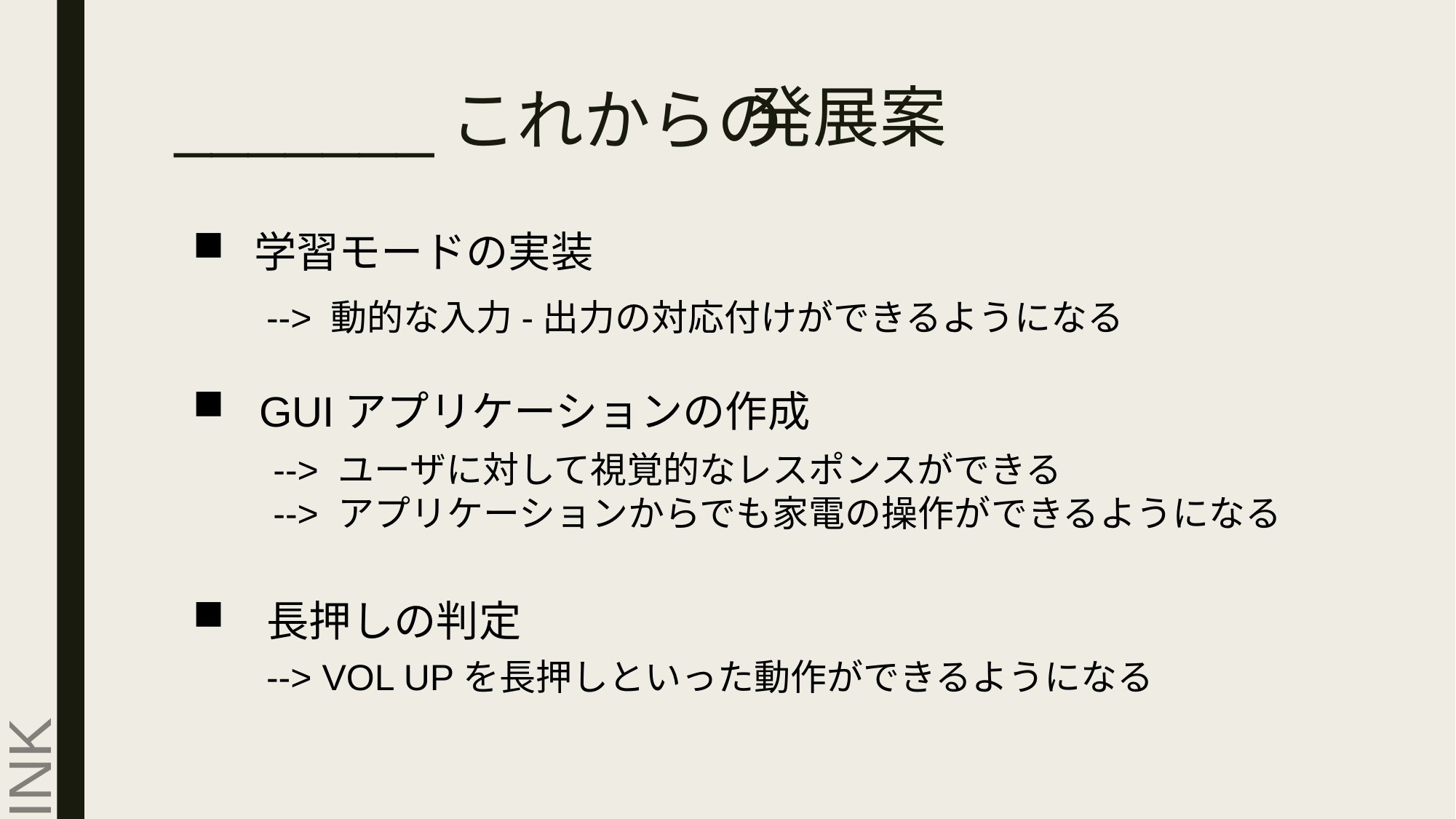

発展案
# _______これからの
学習モードの実装
--> 動的な入力-出力の対応付けができるようになる
 GUIアプリケーションの作成
--> ユーザに対して視覚的なレスポンスができる
--> アプリケーションからでも家電の操作ができるようになる
INK
 長押しの判定
--> VOL UPを長押しといった動作ができるようになる